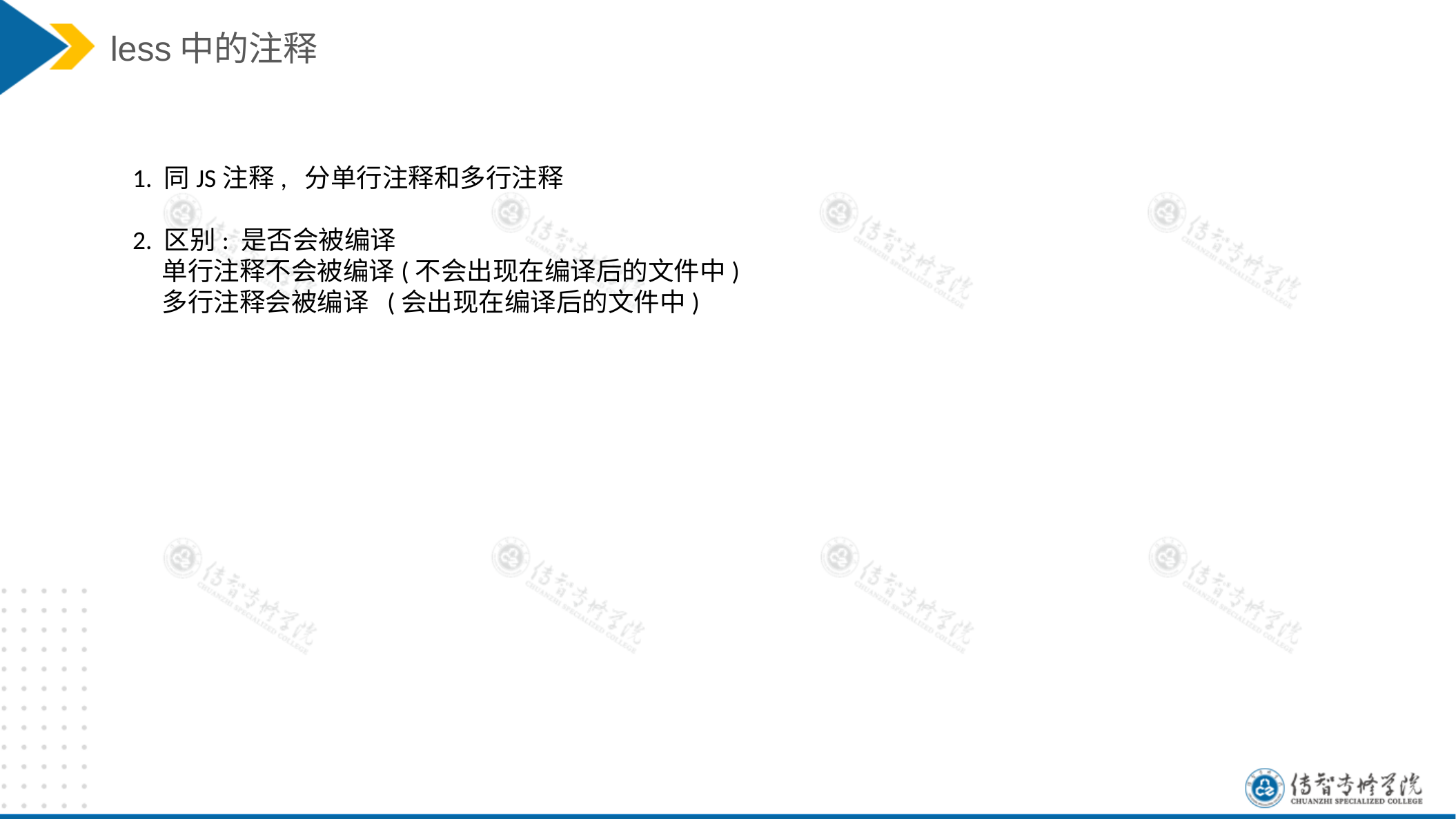

less中的注释

 1. 同JS注释,  分单行注释和多行注释

 2. 区别: 是否会被编译
     单行注释不会被编译(不会出现在编译后的文件中)
     多行注释会被编译  (会出现在编译后的文件中)